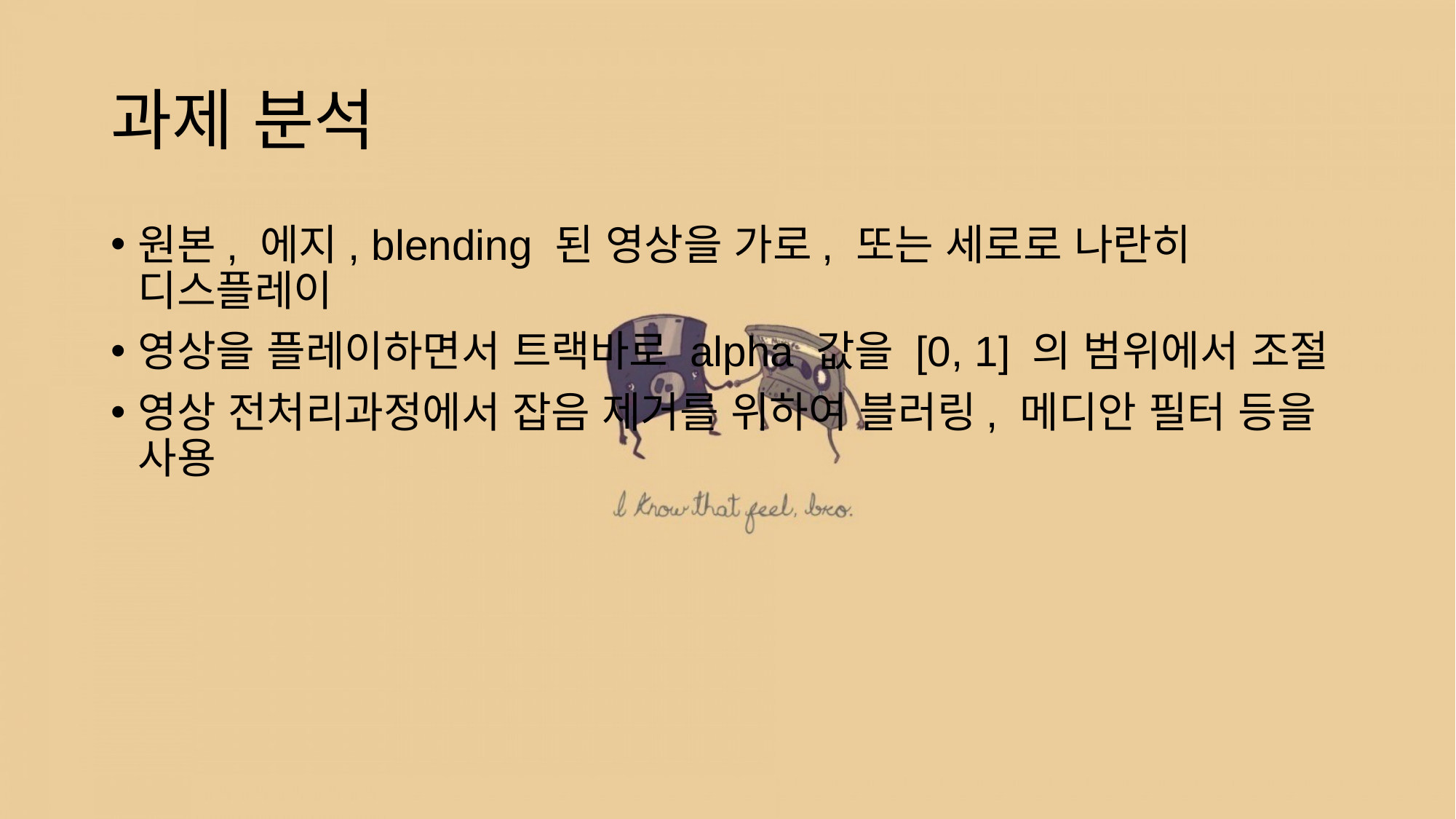

# 과제 분석
원본, 에지, blending 된 영상을 가로, 또는 세로로 나란히 디스플레이
영상을 플레이하면서 트랙바로 alpha 값을 [0, 1] 의 범위에서 조절
영상 전처리과정에서 잡음 제거를 위하여 블러링, 메디안 필터 등을 사용